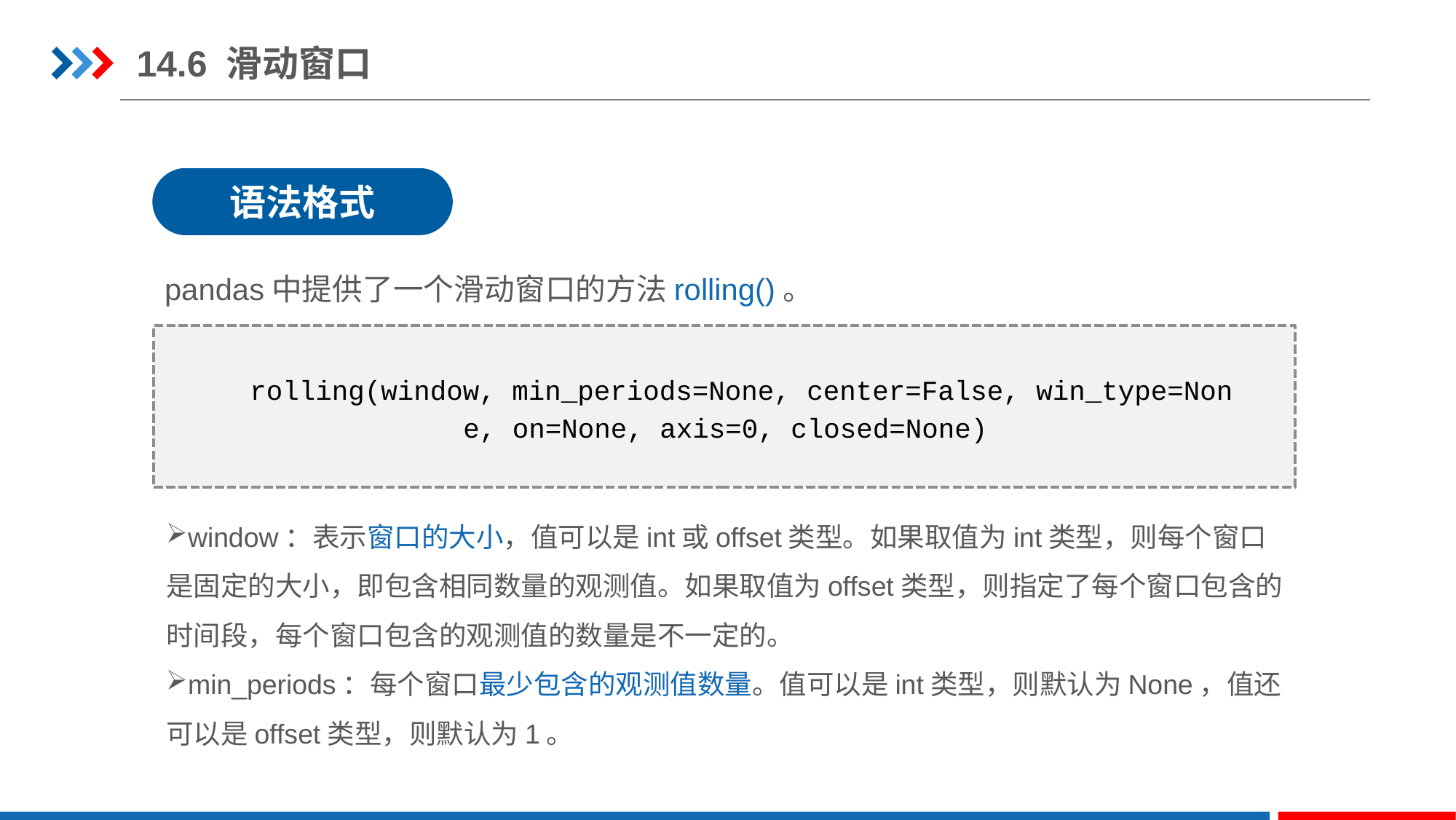

14.6 滑动窗口
语法格式
pandas中提供了一个滑动窗口的方法rolling()。

rolling(window, min_periods=None, center=False, win_type=None, on=None, axis=0, closed=None)
window：表示窗口的大小，值可以是int或offset类型。如果取值为int类型，则每个窗口是固定的大小，即包含相同数量的观测值。如果取值为offset类型，则指定了每个窗口包含的时间段，每个窗口包含的观测值的数量是不一定的。
min_periods：每个窗口最少包含的观测值数量。值可以是int类型，则默认为None，值还可以是offset类型，则默认为1。